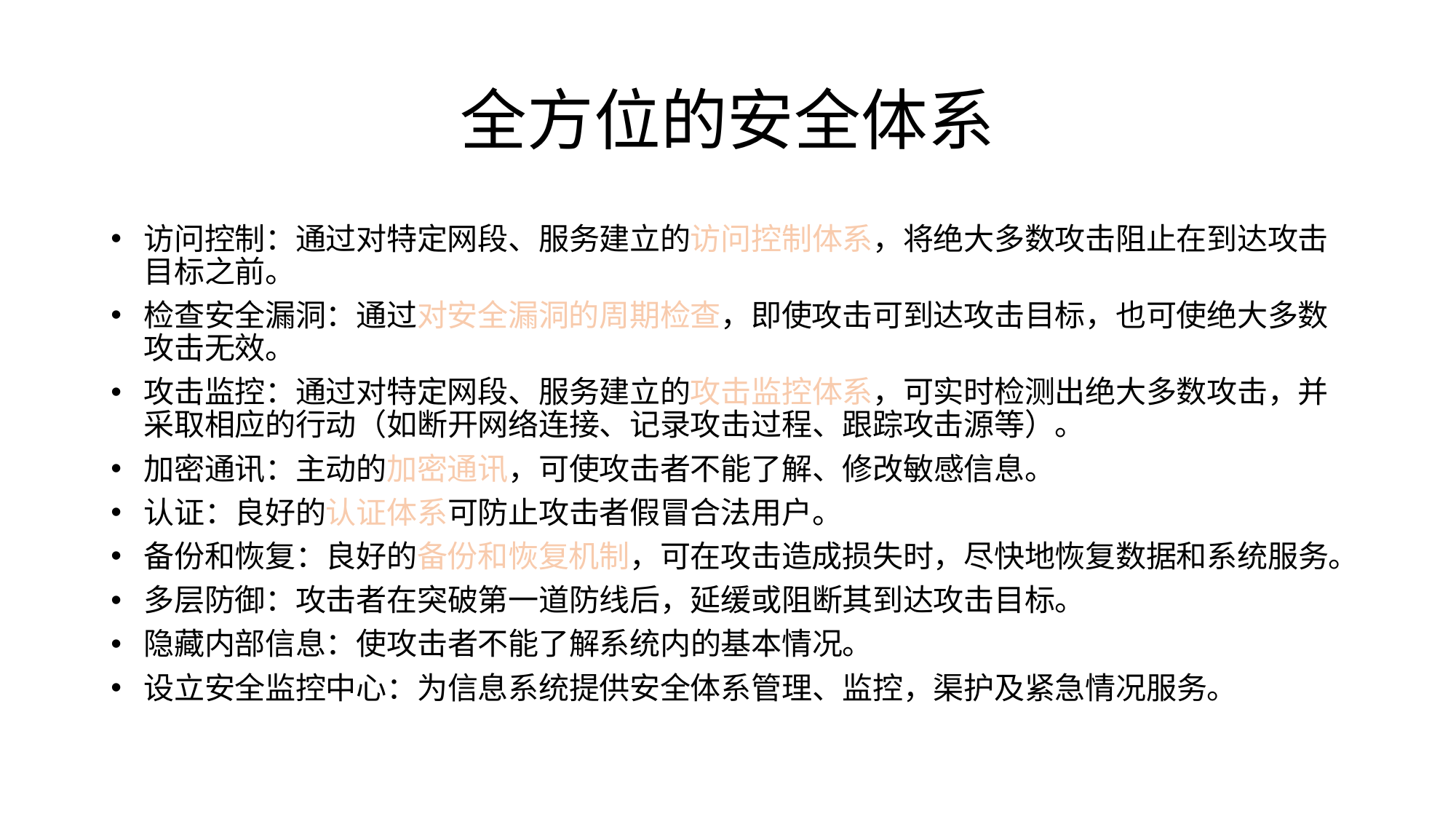

# 全方位的安全体系
访问控制：通过对特定网段、服务建立的访问控制体系，将绝大多数攻击阻止在到达攻击目标之前。
检查安全漏洞：通过对安全漏洞的周期检查，即使攻击可到达攻击目标，也可使绝大多数攻击无效。
攻击监控：通过对特定网段、服务建立的攻击监控体系，可实时检测出绝大多数攻击，并采取相应的行动（如断开网络连接、记录攻击过程、跟踪攻击源等）。
加密通讯：主动的加密通讯，可使攻击者不能了解、修改敏感信息。
认证：良好的认证体系可防止攻击者假冒合法用户。
备份和恢复：良好的备份和恢复机制，可在攻击造成损失时，尽快地恢复数据和系统服务。
多层防御：攻击者在突破第一道防线后，延缓或阻断其到达攻击目标。
隐藏内部信息：使攻击者不能了解系统内的基本情况。
设立安全监控中心：为信息系统提供安全体系管理、监控，渠护及紧急情况服务。